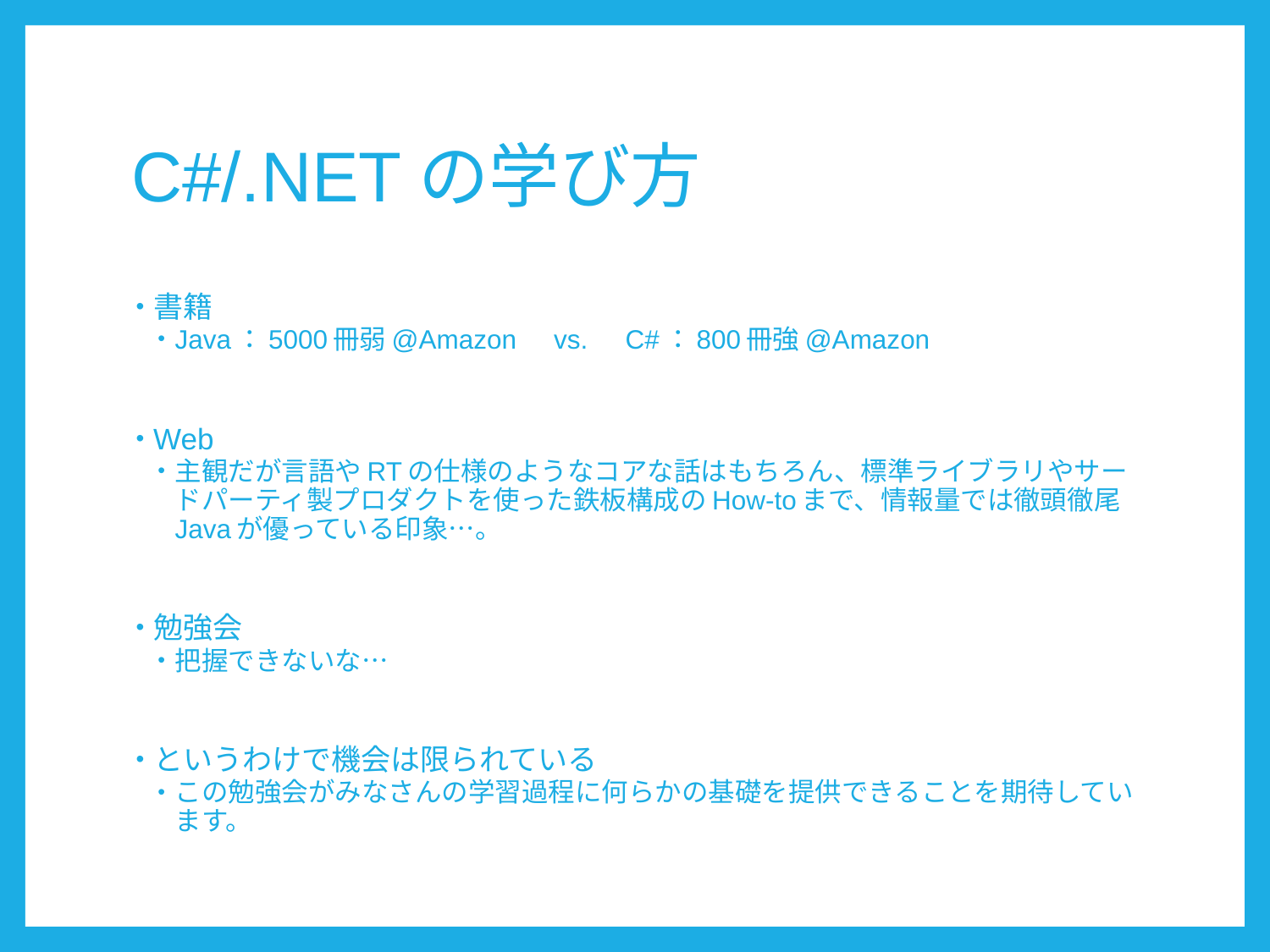

# C#/.NETの学び方
書籍
Java：5000冊弱@Amazon　vs.　C#：800冊強@Amazon

Web
主観だが言語やRTの仕様のようなコアな話はもちろん、標準ライブラリやサードパーティ製プロダクトを使った鉄板構成のHow-toまで、情報量では徹頭徹尾Javaが優っている印象…。

勉強会
把握できないな…

というわけで機会は限られている
この勉強会がみなさんの学習過程に何らかの基礎を提供できることを期待しています。